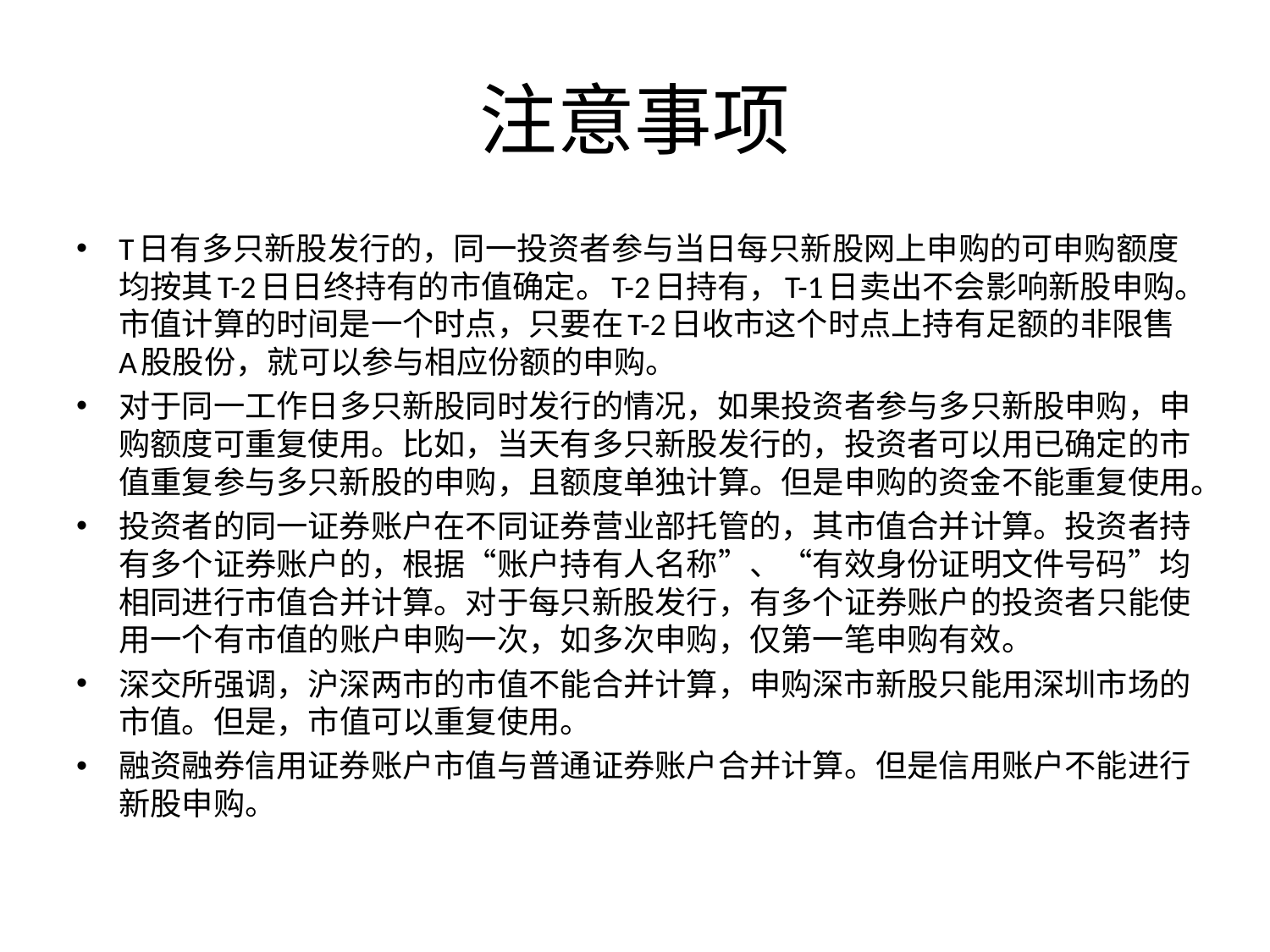

# 注意事项
T日有多只新股发行的，同一投资者参与当日每只新股网上申购的可申购额度均按其T-2日日终持有的市值确定。T-2日持有，T-1日卖出不会影响新股申购。市值计算的时间是一个时点，只要在T-2日收市这个时点上持有足额的非限售A股股份，就可以参与相应份额的申购。
对于同一工作日多只新股同时发行的情况，如果投资者参与多只新股申购，申购额度可重复使用。比如，当天有多只新股发行的，投资者可以用已确定的市值重复参与多只新股的申购，且额度单独计算。但是申购的资金不能重复使用。
投资者的同一证券账户在不同证券营业部托管的，其市值合并计算。投资者持有多个证券账户的，根据“账户持有人名称”、“有效身份证明文件号码”均相同进行市值合并计算。对于每只新股发行，有多个证券账户的投资者只能使用一个有市值的账户申购一次，如多次申购，仅第一笔申购有效。
深交所强调，沪深两市的市值不能合并计算，申购深市新股只能用深圳市场的市值。但是，市值可以重复使用。
融资融券信用证券账户市值与普通证券账户合并计算。但是信用账户不能进行新股申购。